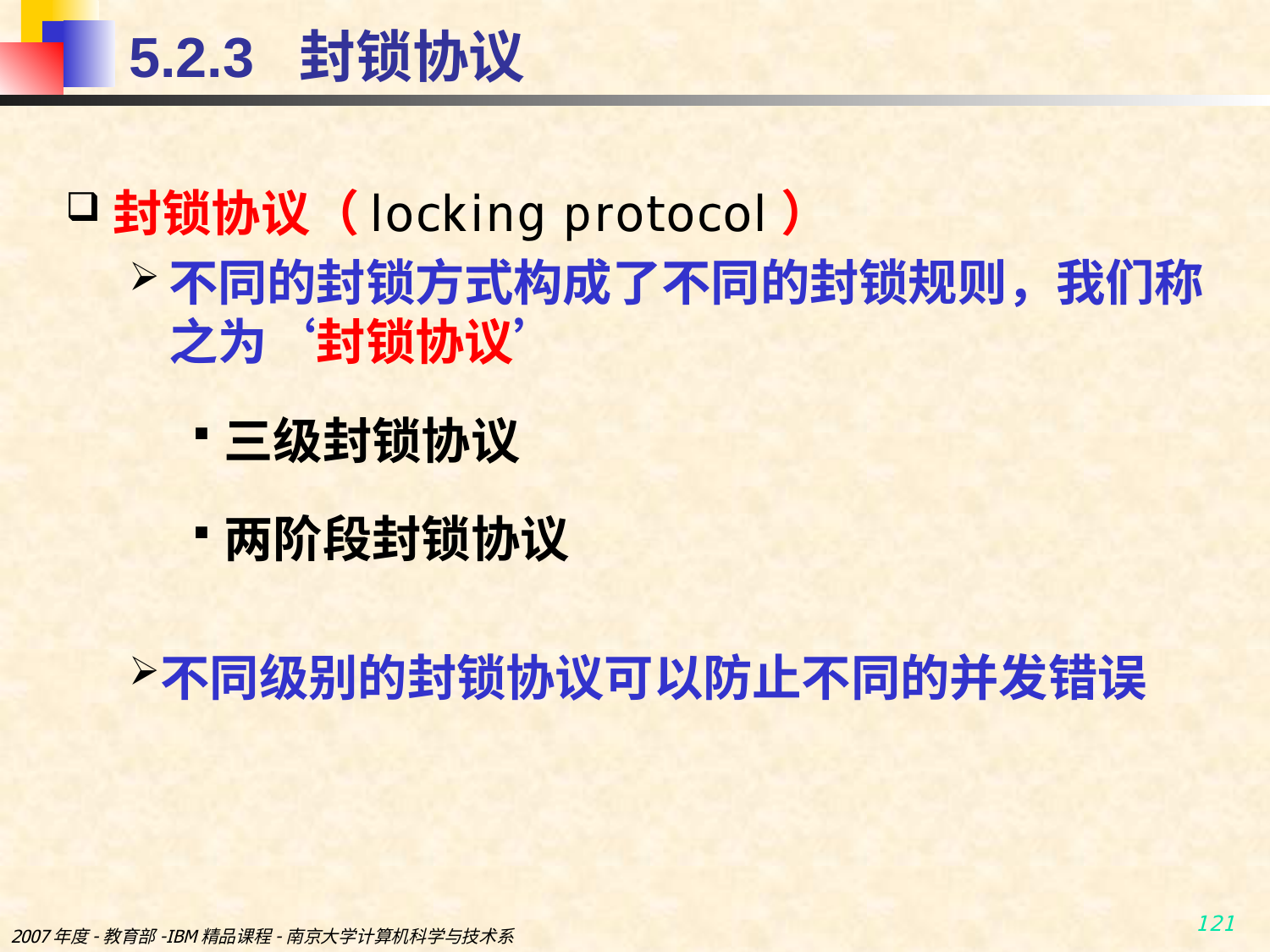

# 5.2.3  封锁协议
封锁协议（locking protocol）
不同的封锁方式构成了不同的封锁规则，我们称之为‘封锁协议’

三级封锁协议

两阶段封锁协议

不同级别的封锁协议可以防止不同的并发错误
121